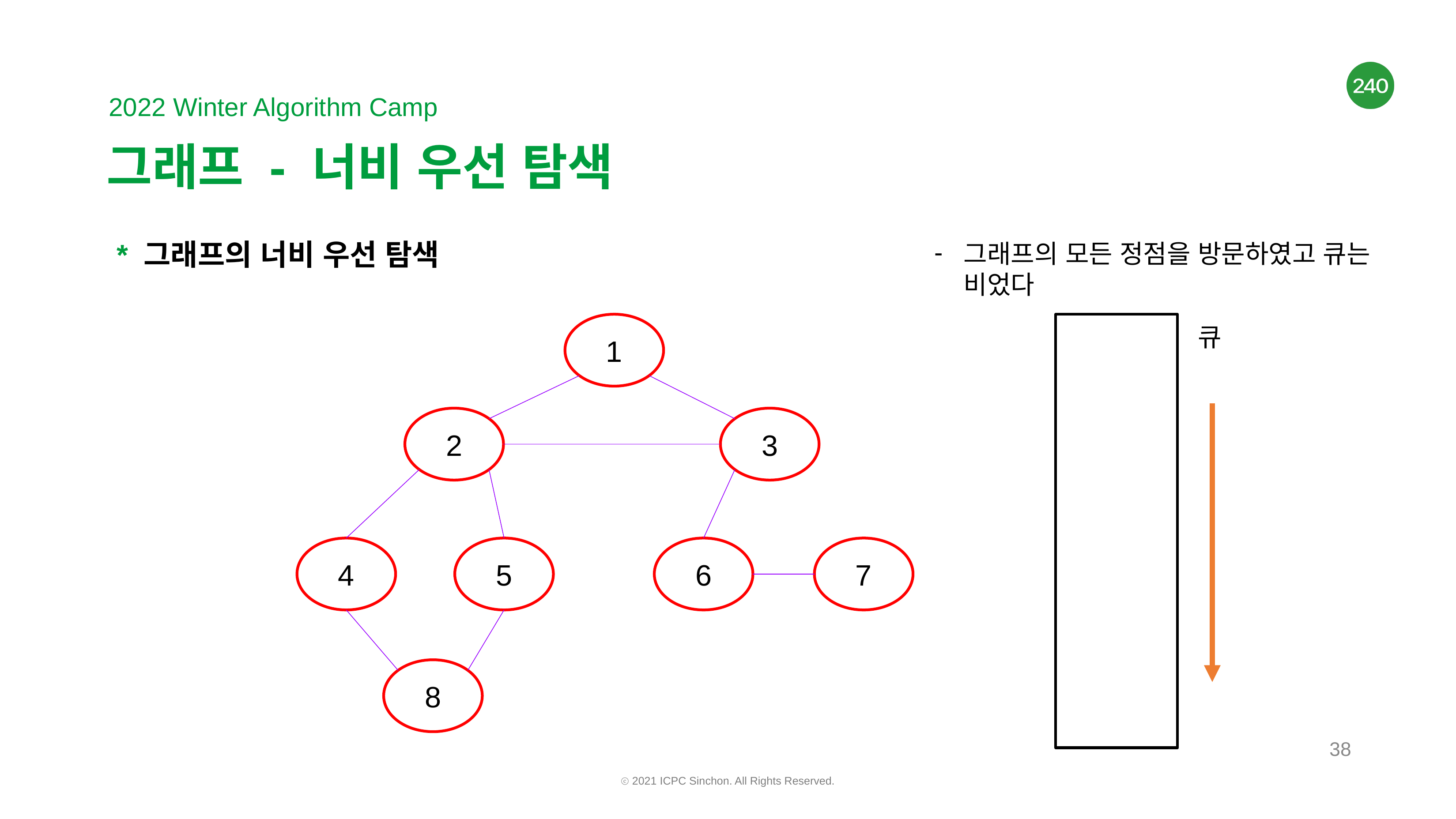

# 그래프 - 너비 우선 탐색
그래프의 모든 정점을 방문하였고 큐는 비었다
* 그래프의 너비 우선 탐색
1

큐
2
3
4
5
6
7
8
38
ⓒ 2021 ICPC Sinchon. All Rights Reserved.